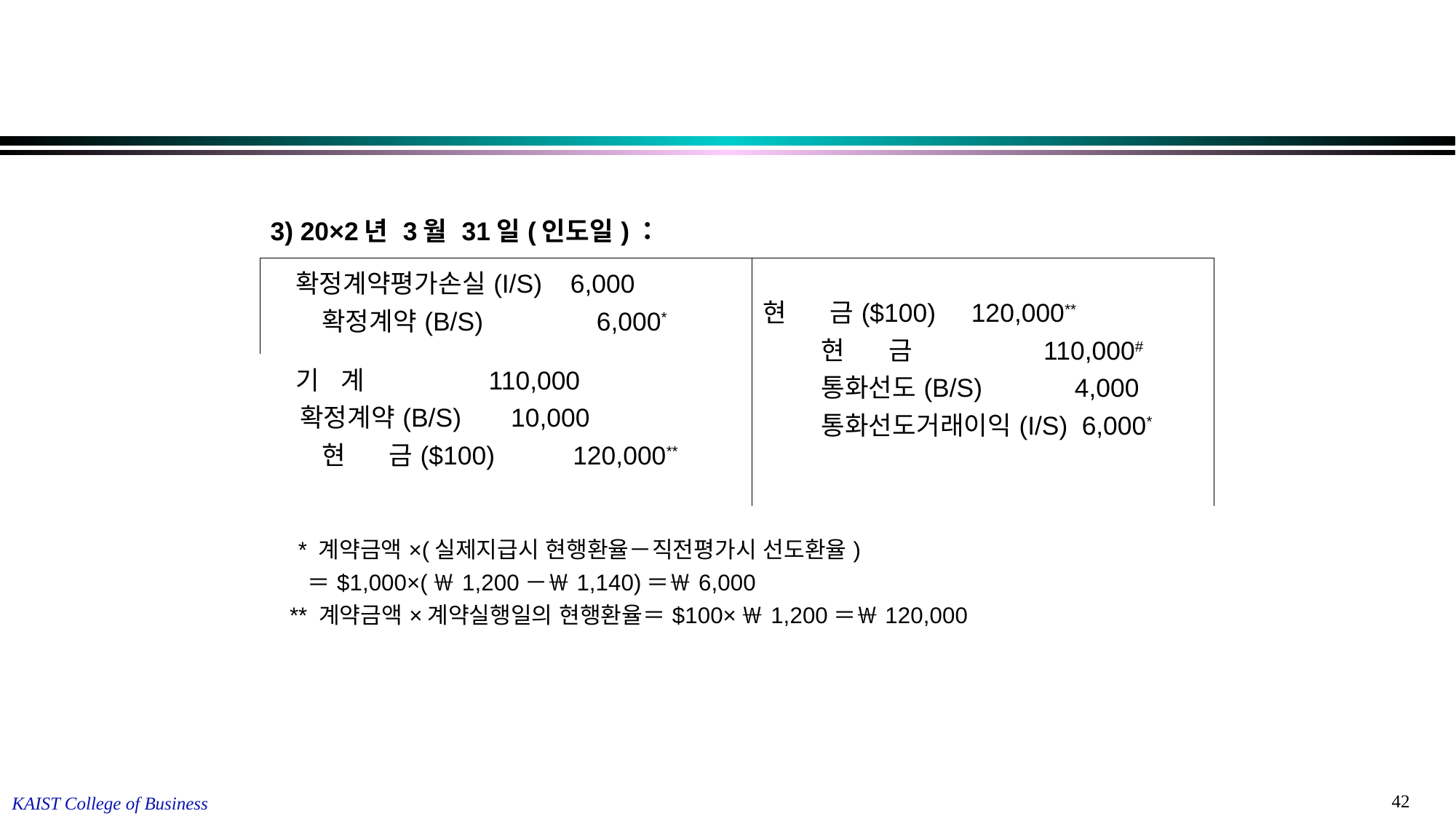

| 3) 20×2년 3월 31일(인도일)： |  |
| --- | --- |
| 확정계약평가손실(I/S)    6,000       확정계약(B/S)            6,000\* | 현      금($100)     120,000\*\*    현      금              110,000#    통화선도(B/S)          4,000     통화선도거래이익(I/S)  6,000\* |
| 기 계                110,000    확정계약(B/S)       10,000       현      금($100)        120,000\*\* |  |
| \* 계약금액×(실제지급시 현행환율－직전평가시 선도환율)       ＝$1,000×(￦1,200－￦1,140)＝￦6,000    \*\* 계약금액×계약실행일의 현행환율＝$100×￦1,200＝￦120,000 |  |